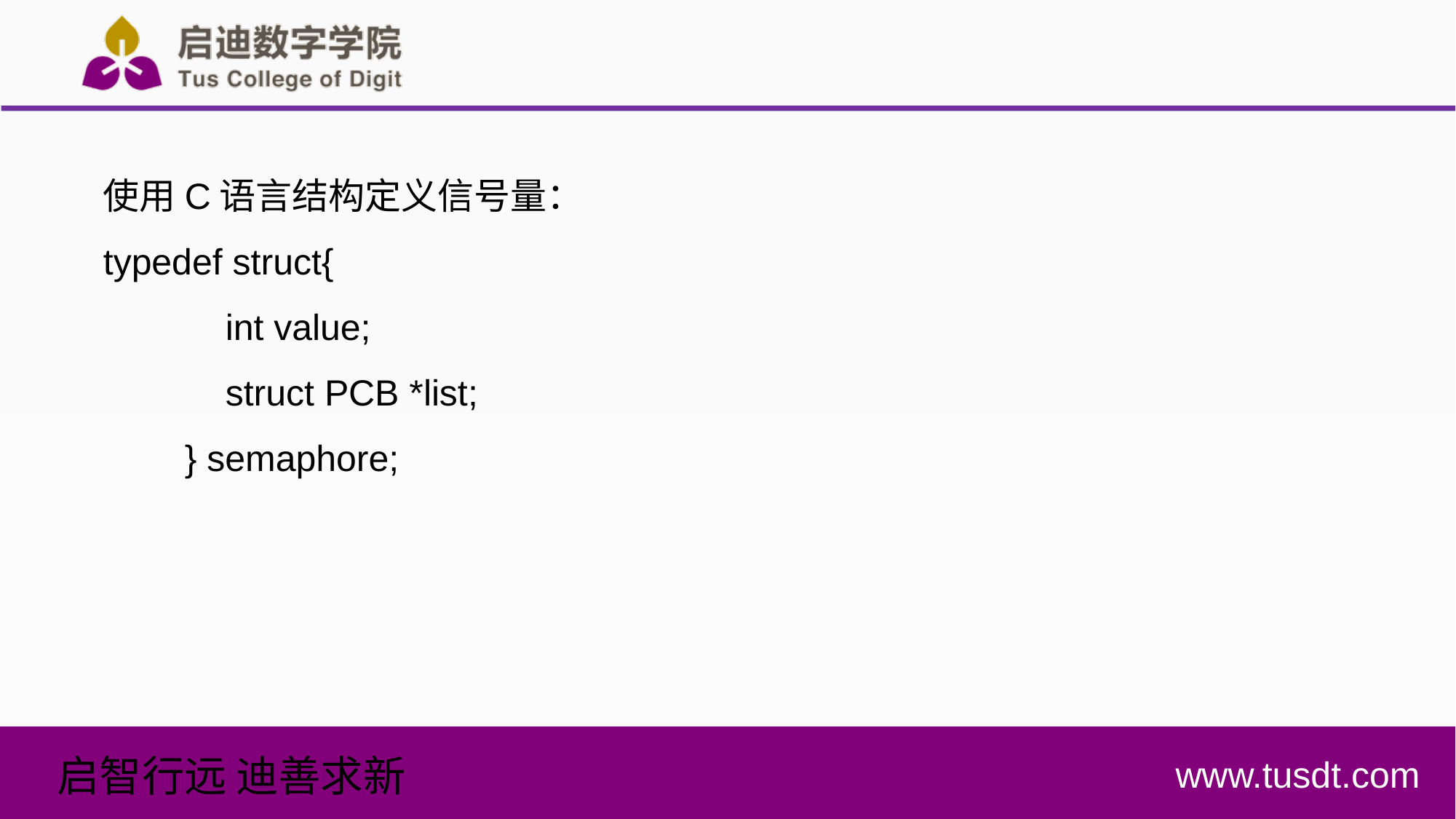

使用C语言结构定义信号量：
typedef struct{
            int value;
            struct PCB *list;
        } semaphore;